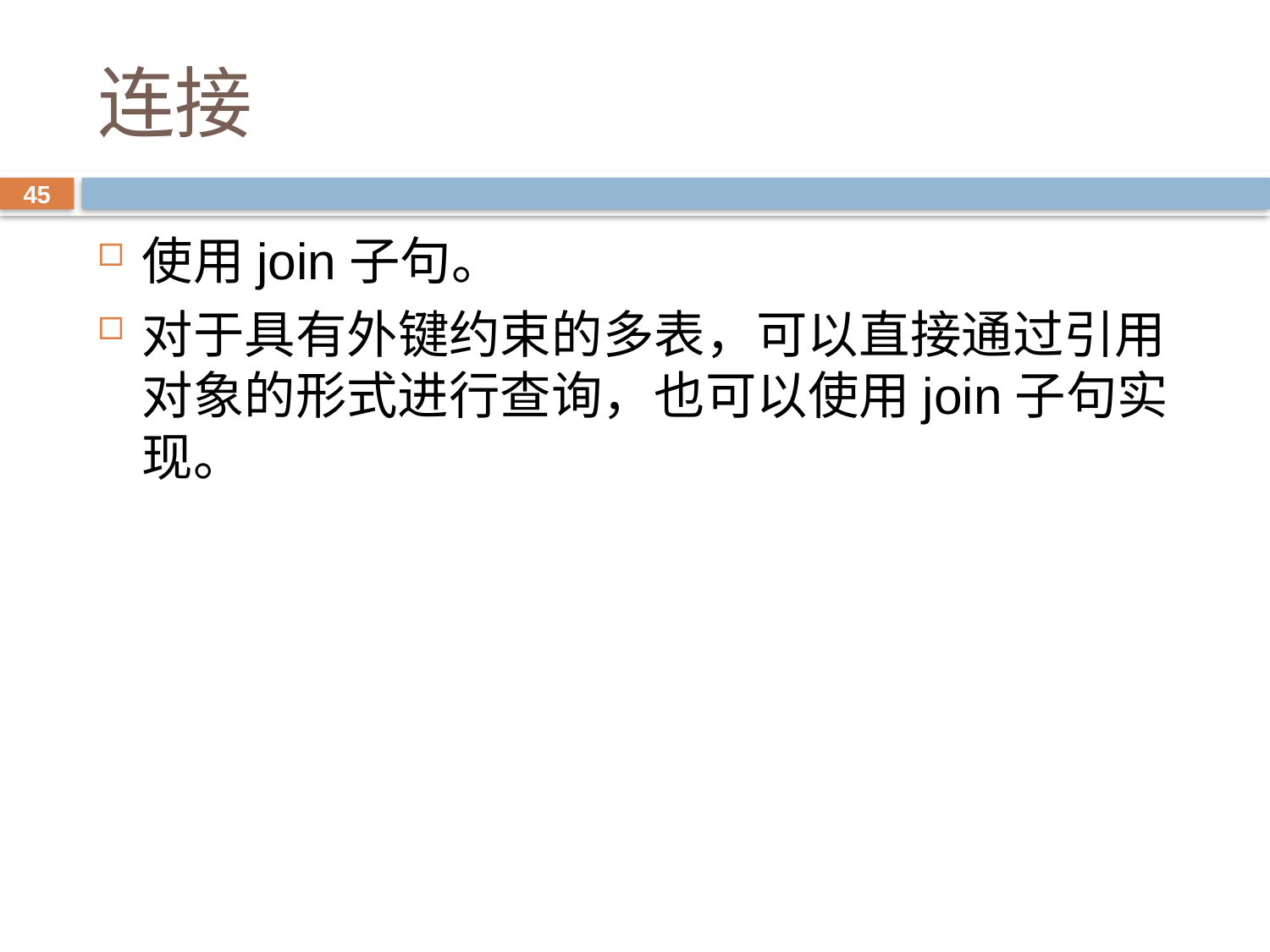

# 连接
45
使用join子句。
对于具有外键约束的多表，可以直接通过引用对象的形式进行查询，也可以使用join子句实现。